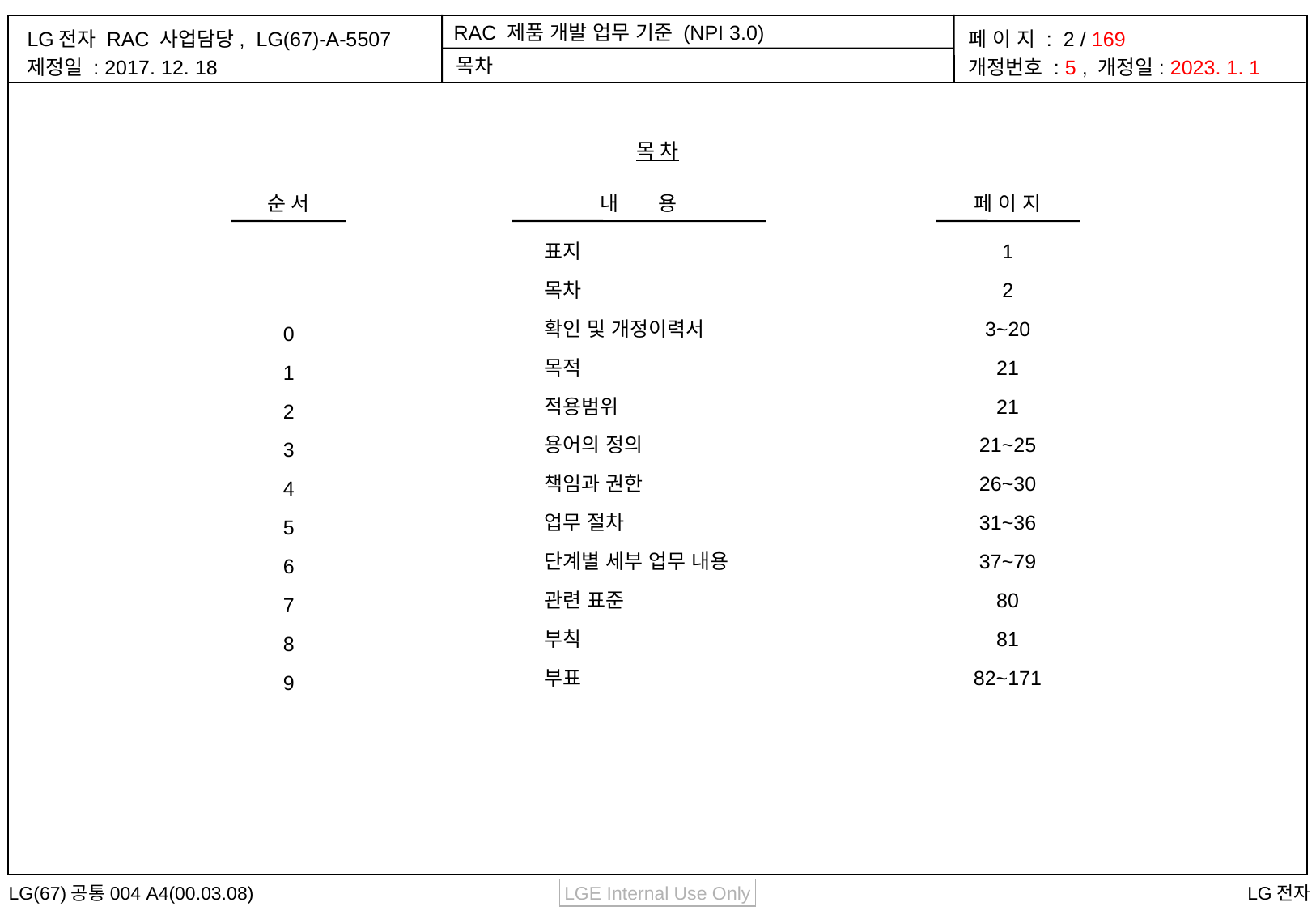

목차
목 차
순 서

0

1

2

3

4

5

6

7

8

9
내       용

표지

목차

확인 및 개정이력서

목적

적용범위

용어의 정의

책임과 권한

업무 절차

단계별 세부 업무 내용

관련 표준

부칙

부표
페 이 지

1

2

3~20

21

21

21~25

26~30

31~36

37~79

80

81

82~171